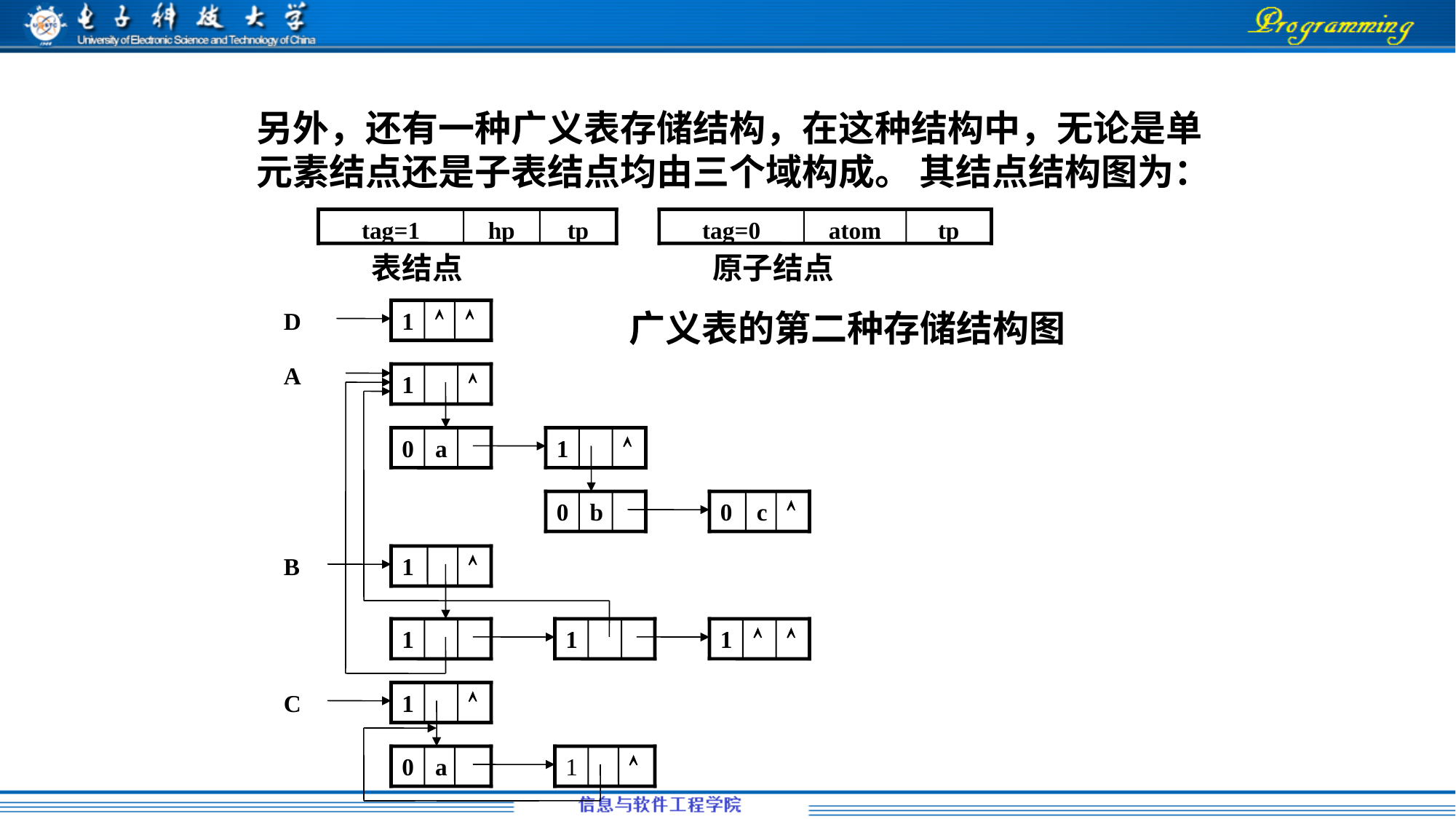

另外，还有一种广义表存储结构，在这种结构中，无论是单元素结点还是子表结点均由三个域构成。 其结点结构图为：
tag=1

hp

tp

tag=0

atom

tp

表结点

原子结点
D
1

∧

∧

A
1

∧

0

a

1

∧

0

b

0

c

∧

B
1

∧

1

1

1

∧

∧

C
1

∧

0

a

1

∧

广义表的第二种存储结构图